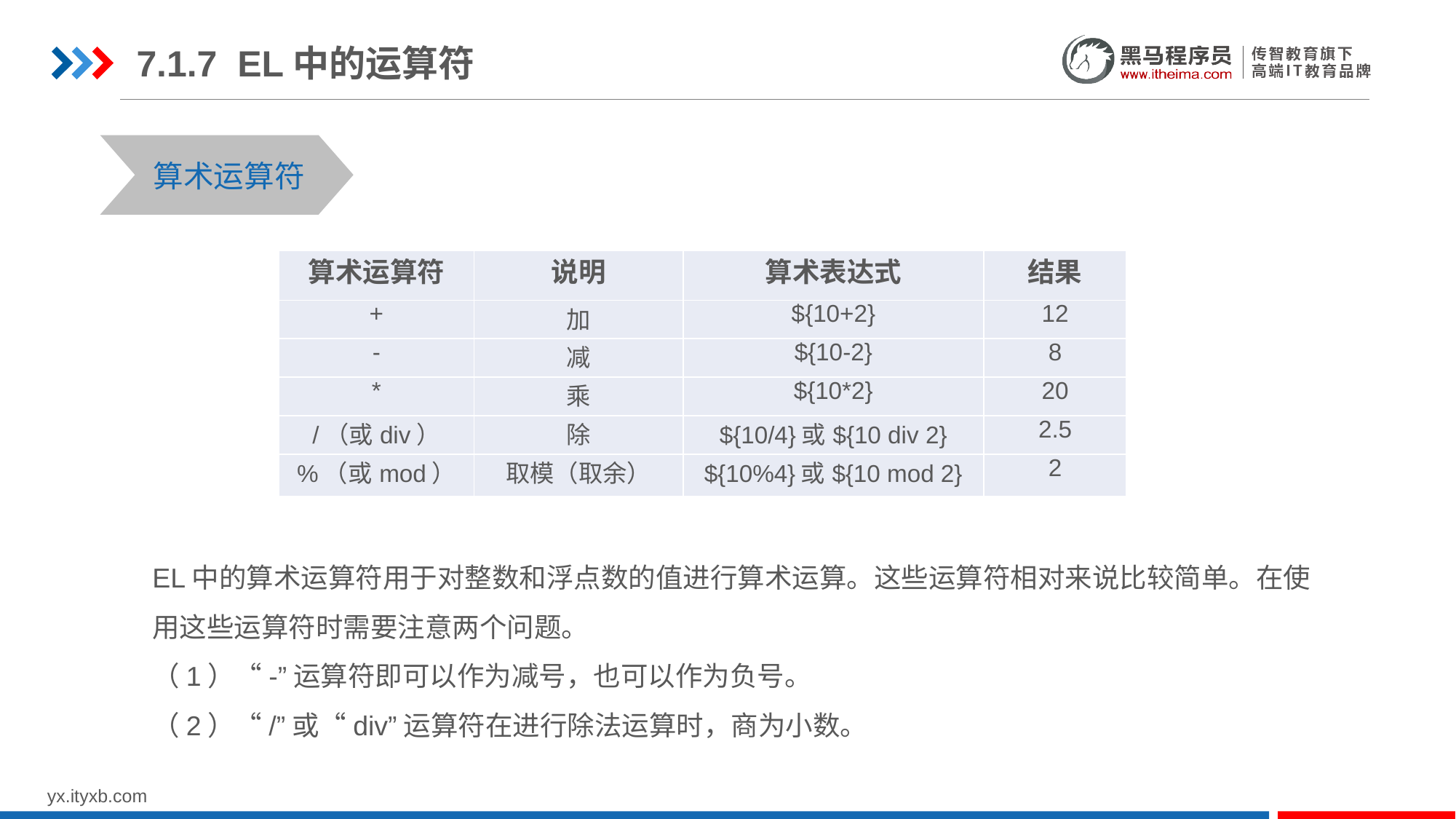

7.1.7  EL中的运算符

算术运算符
| 算术运算符 | 说明 | 算术表达式 | 结果 |
| --- | --- | --- | --- |
| + | 加 | ${10+2} | 12 |
| - | 减 | ${10-2} | 8 |
| \* | 乘 | ${10\*2} | 20 |
| /（或div） | 除 | ${10/4}或${10 div 2} | 2.5 |
| %（或mod） | 取模（取余） | ${10%4}或${10 mod 2} | 2 |
EL中的算术运算符用于对整数和浮点数的值进行算术运算。这些运算符相对来说比较简单。在使用这些运算符时需要注意两个问题。
（1）“-”运算符即可以作为减号，也可以作为负号。
（2）“/”或“div”运算符在进行除法运算时，商为小数。